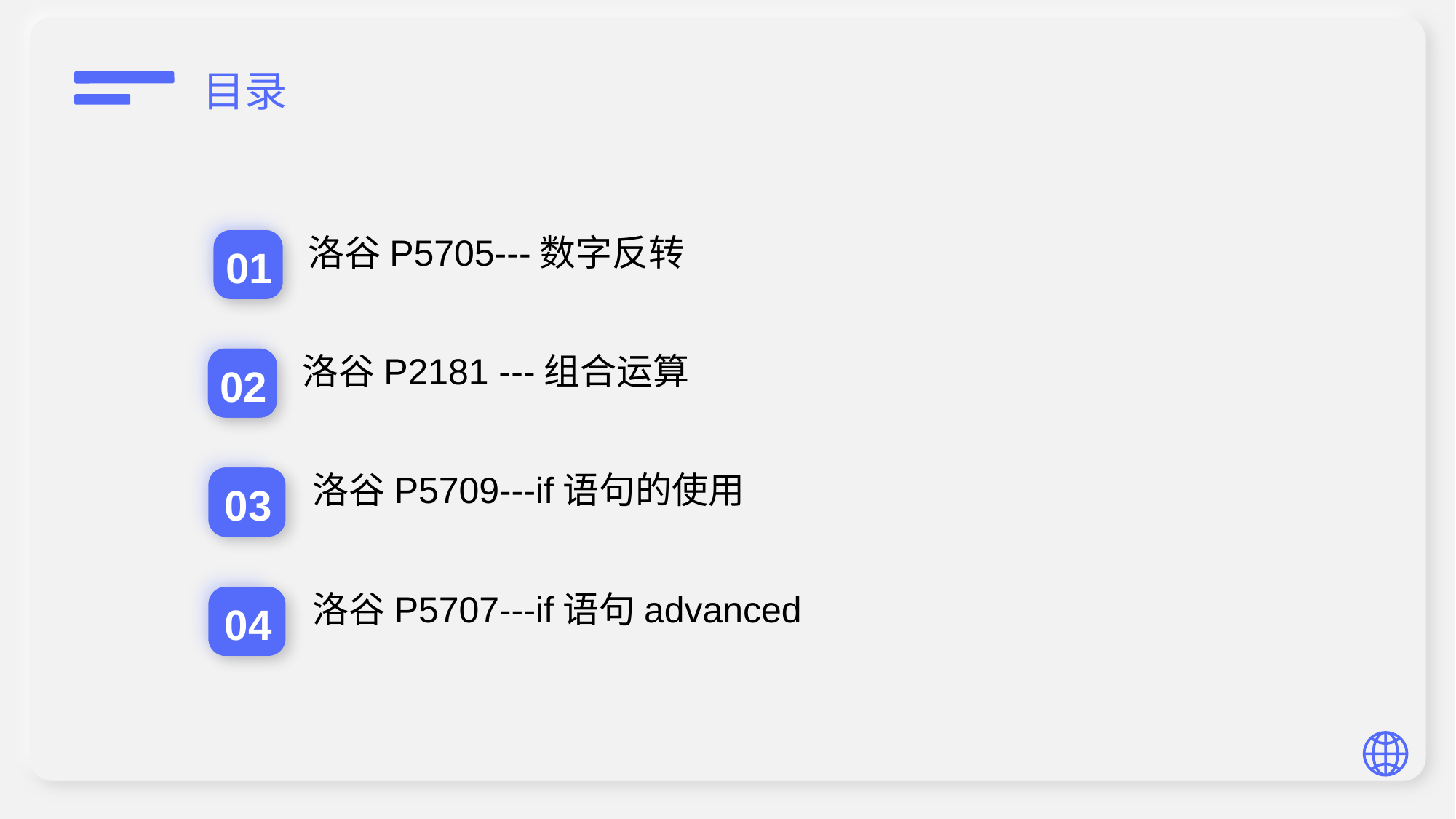

目录

洛谷P5705---数字反转

01
洛谷P2181 ---组合运算

02
洛谷P5709---if语句的使用

03
洛谷P5707---if语句advanced

04